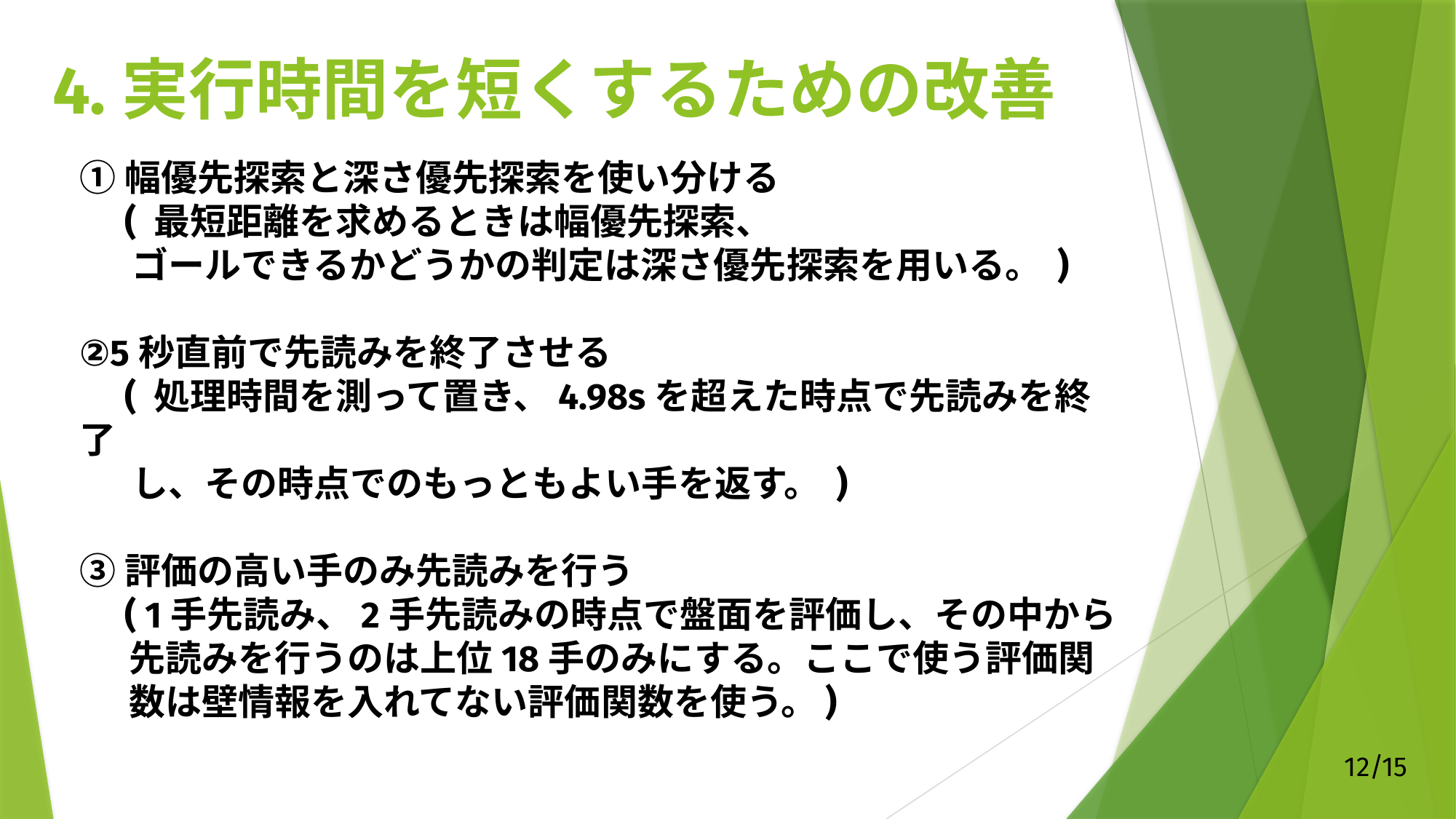

4.実行時間を短くするための改善
①幅優先探索と深さ優先探索を使い分ける
　( 最短距離を求めるときは幅優先探索、
　  ゴールできるかどうかの判定は深さ優先探索を用いる。 )

②5秒直前で先読みを終了させる
　( 処理時間を測って置き、4.98sを超えた時点で先読みを終了
　  し、その時点でのもっともよい手を返す。 )

③評価の高い手のみ先読みを行う
　( 1手先読み、2手先読みの時点で盤面を評価し、その中から
     先読みを行うのは上位18手のみにする。ここで使う評価関
     数は壁情報を入れてない評価関数を使う。)

12/15